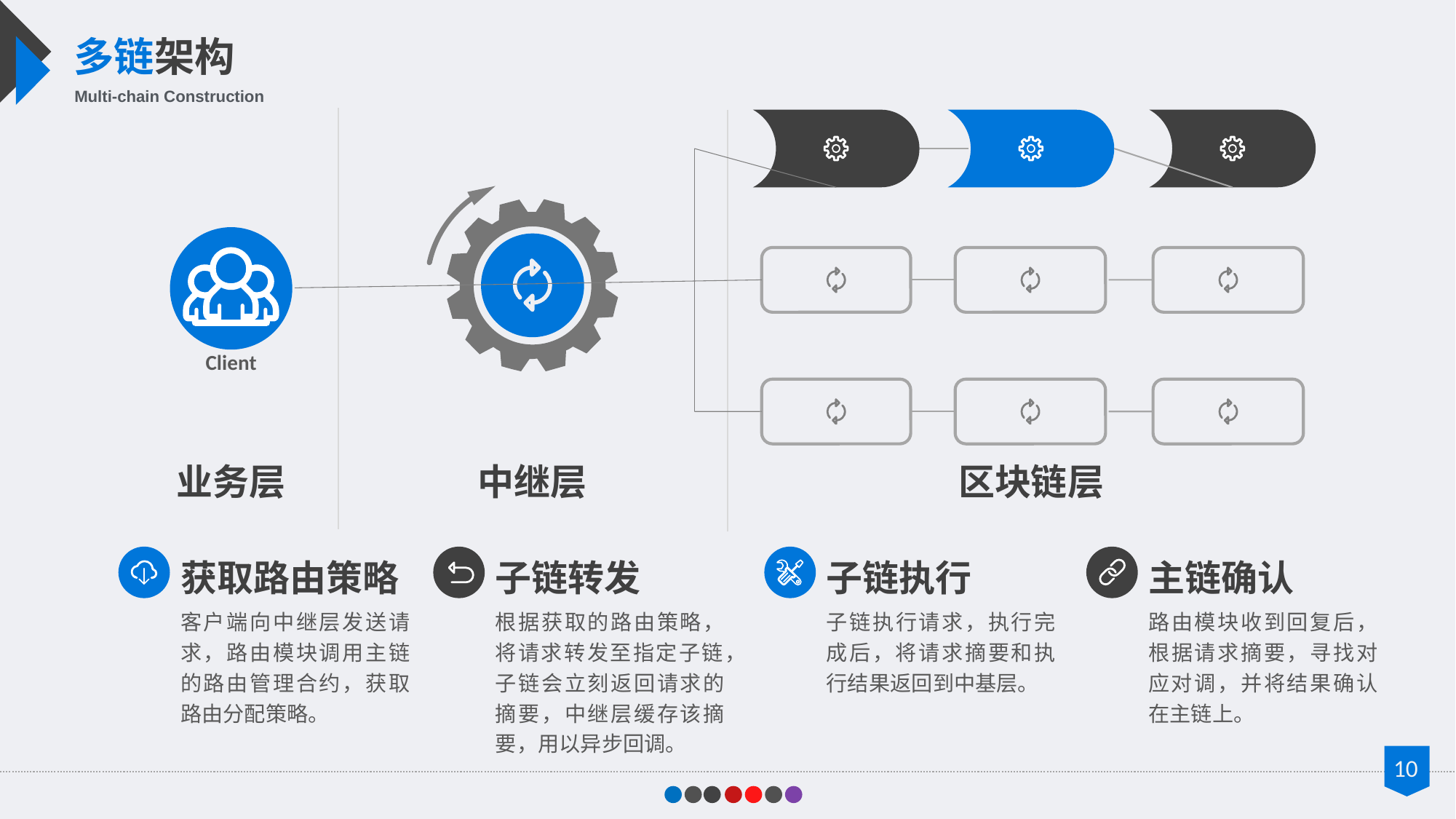

多链架构

Multi-chain Construction

Client

业务层
中继层
区块链层

获取路由策略
客户端向中继层发送请求，路由模块调用主链的路由管理合约，获取路由分配策略。

子链转发
根据获取的路由策略，将请求转发至指定子链，子链会立刻返回请求的摘要，中继层缓存该摘要，用以异步回调。

子链执行
子链执行请求，执行完成后，将请求摘要和执行结果返回到中基层。

主链确认
路由模块收到回复后，根据请求摘要，寻找对应对调，并将结果确认在主链上。

10